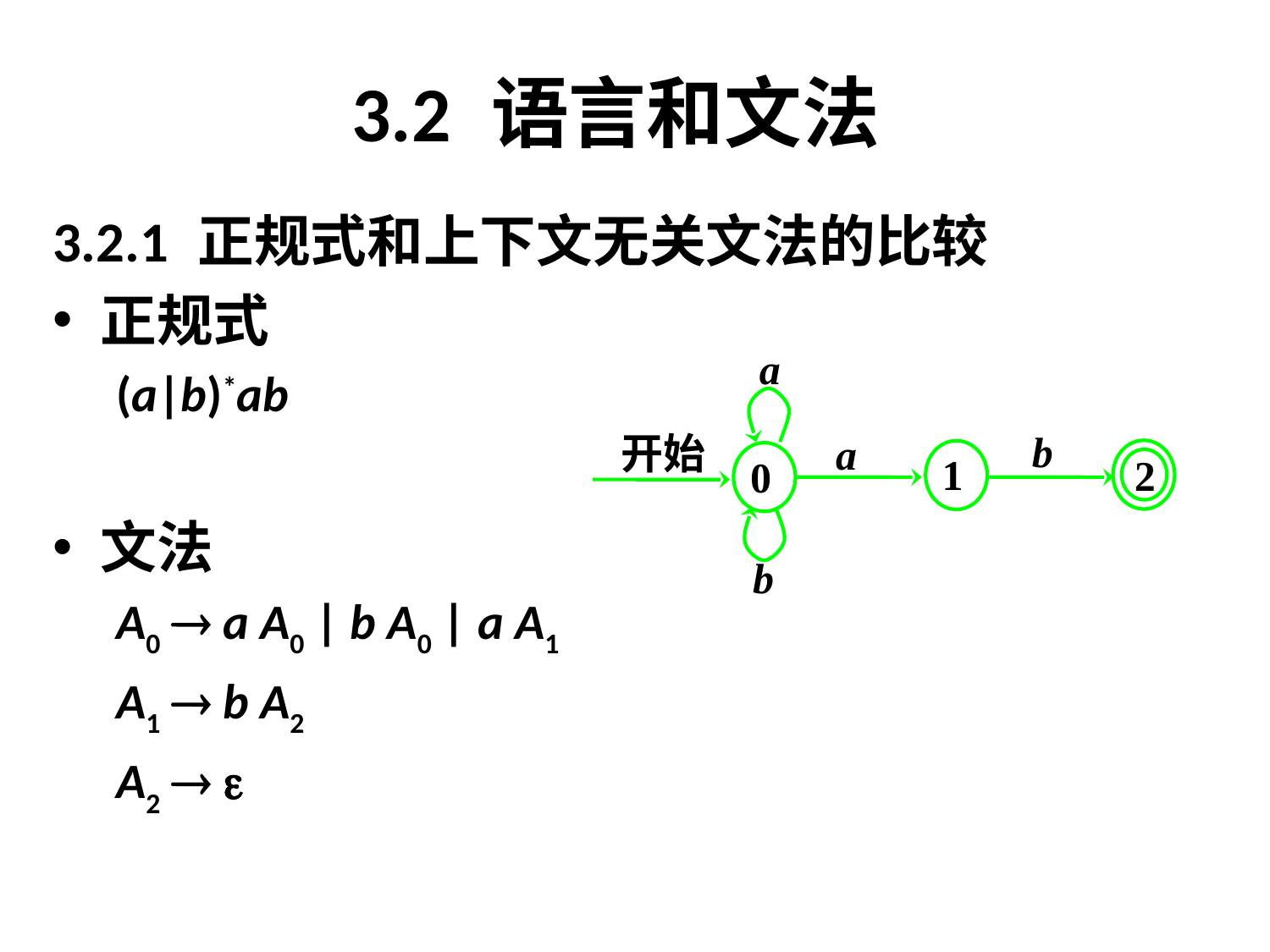

# 3.2 语言和文法
3.2.1 正规式和上下文无关文法的比较
正规式
(a|b)*ab

文法
A0 → a A0 | b A0 | a A1
A1 → b A2
A2 → ε
a

b
开始
a

2
1
0

b